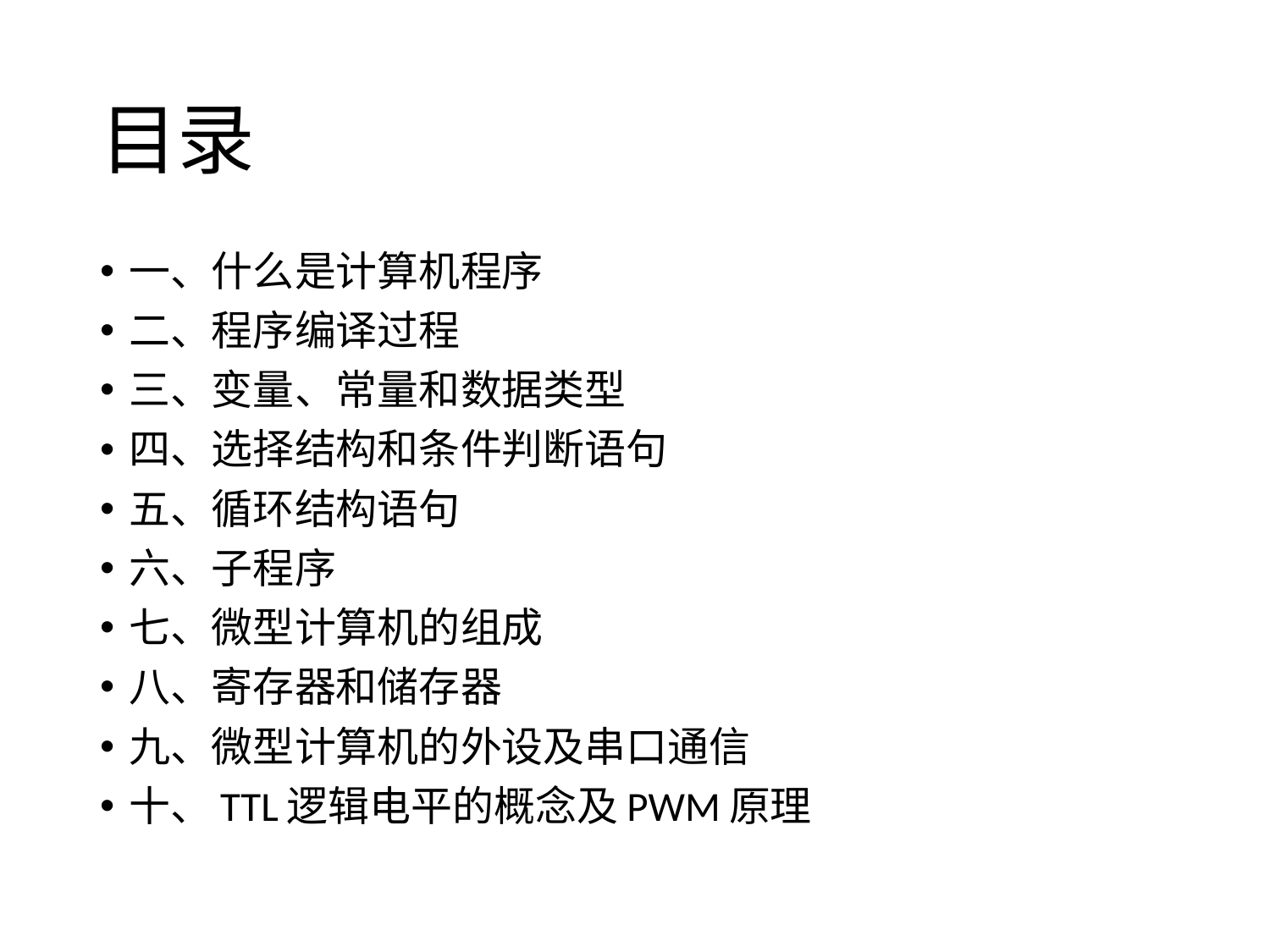

# 目录
一、什么是计算机程序
二、程序编译过程
三、变量、常量和数据类型
四、选择结构和条件判断语句
五、循环结构语句
六、子程序
七、微型计算机的组成
八、寄存器和储存器
九、微型计算机的外设及串口通信
十、TTL逻辑电平的概念及PWM原理